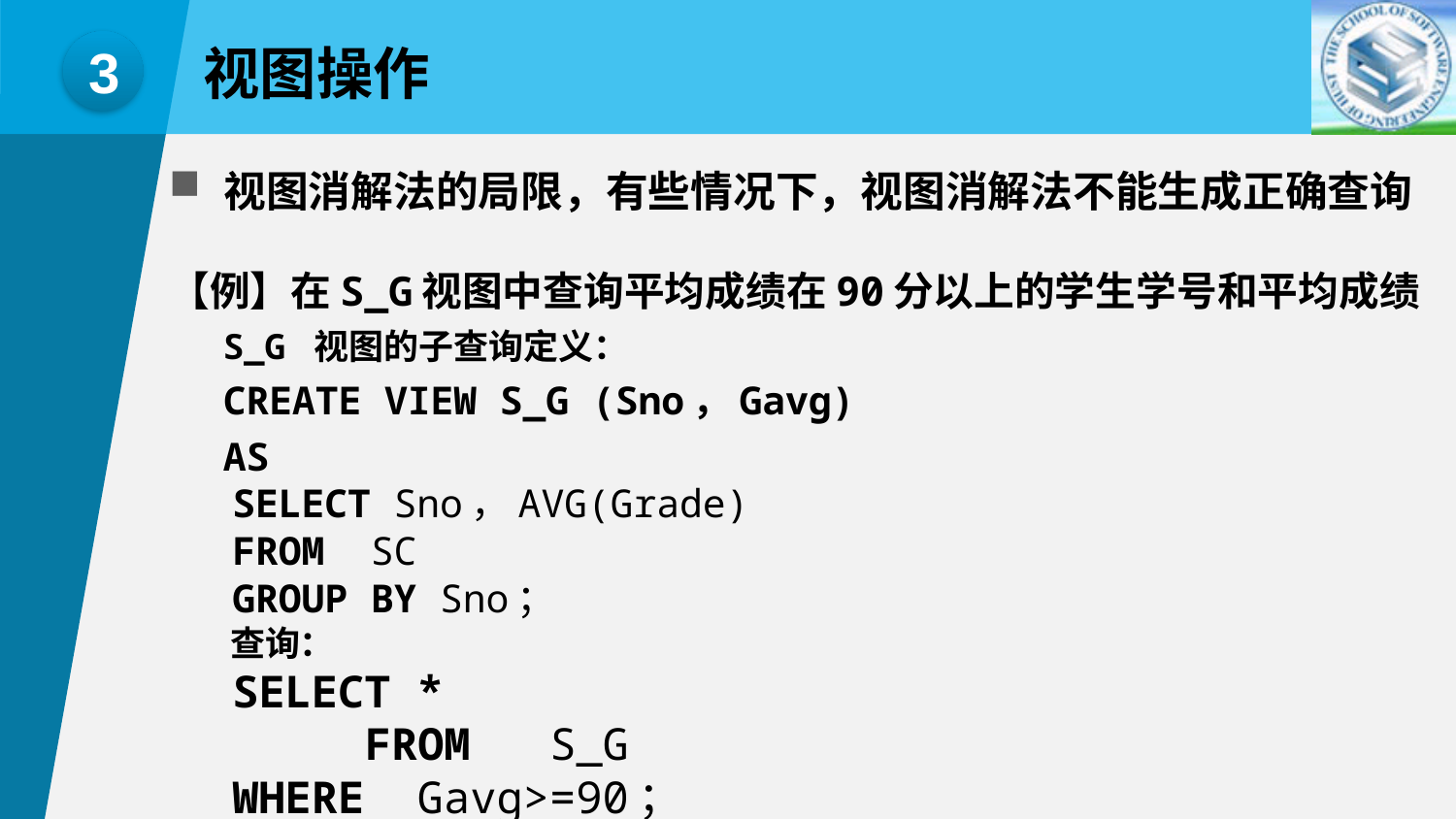

3
视图操作
视图消解法的局限，有些情况下，视图消解法不能生成正确查询
【例】在S_G视图中查询平均成绩在90分以上的学生学号和平均成绩
	S_G 视图的子查询定义：
		CREATE VIEW S_G (Sno，Gavg)
		AS
		SELECT Sno，AVG(Grade)
		FROM  SC
		GROUP BY Sno；
  查询：
		SELECT *
   	FROM   S_G
		WHERE  Gavg>=90；